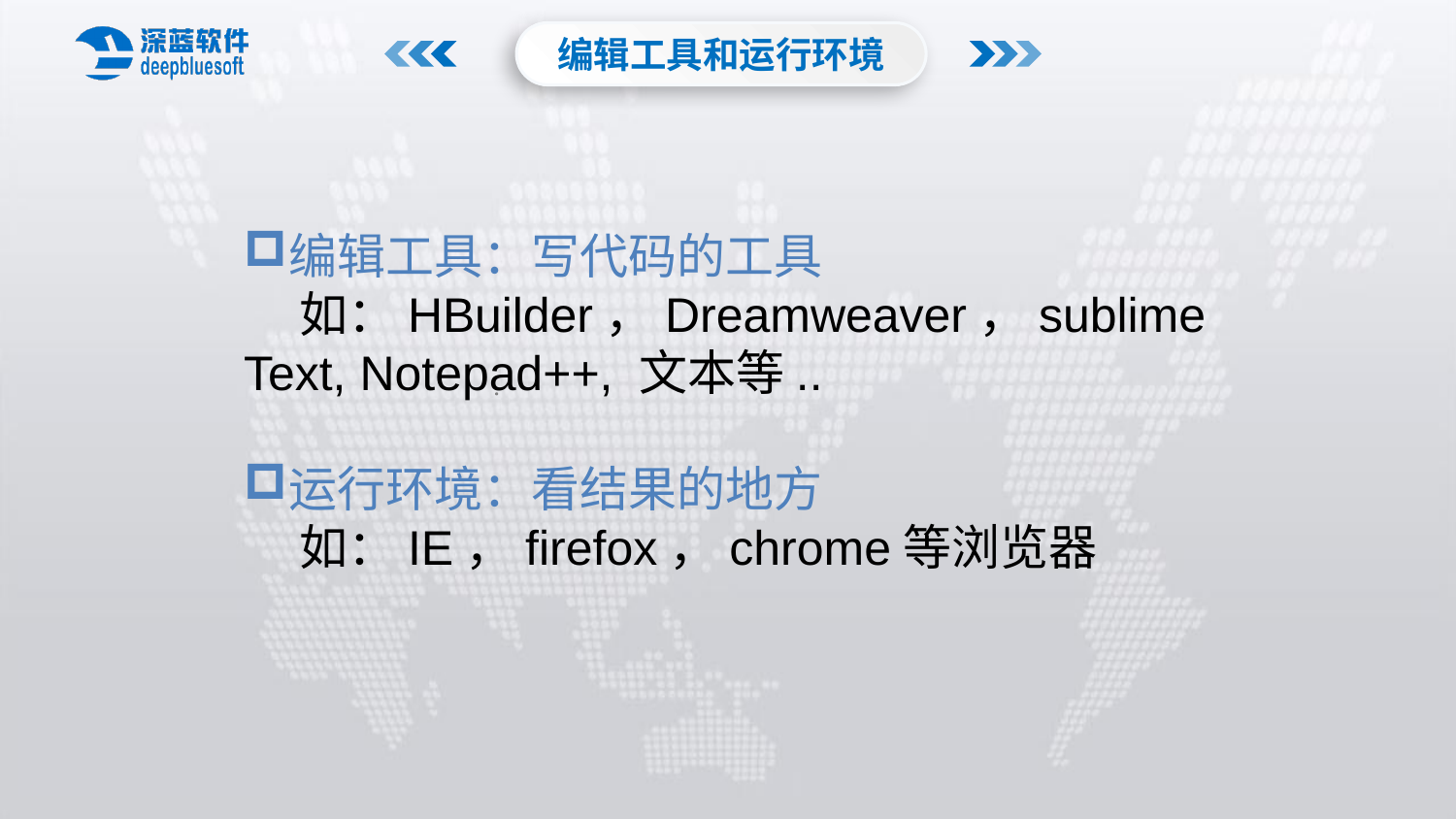

编辑工具和运行环境

编辑工具：写代码的工具
    如：HBuilder，Dreamweaver，sublime Text, Notepad++, 文本等..

运行环境：看结果的地方
    如：IE，firefox，chrome等浏览器